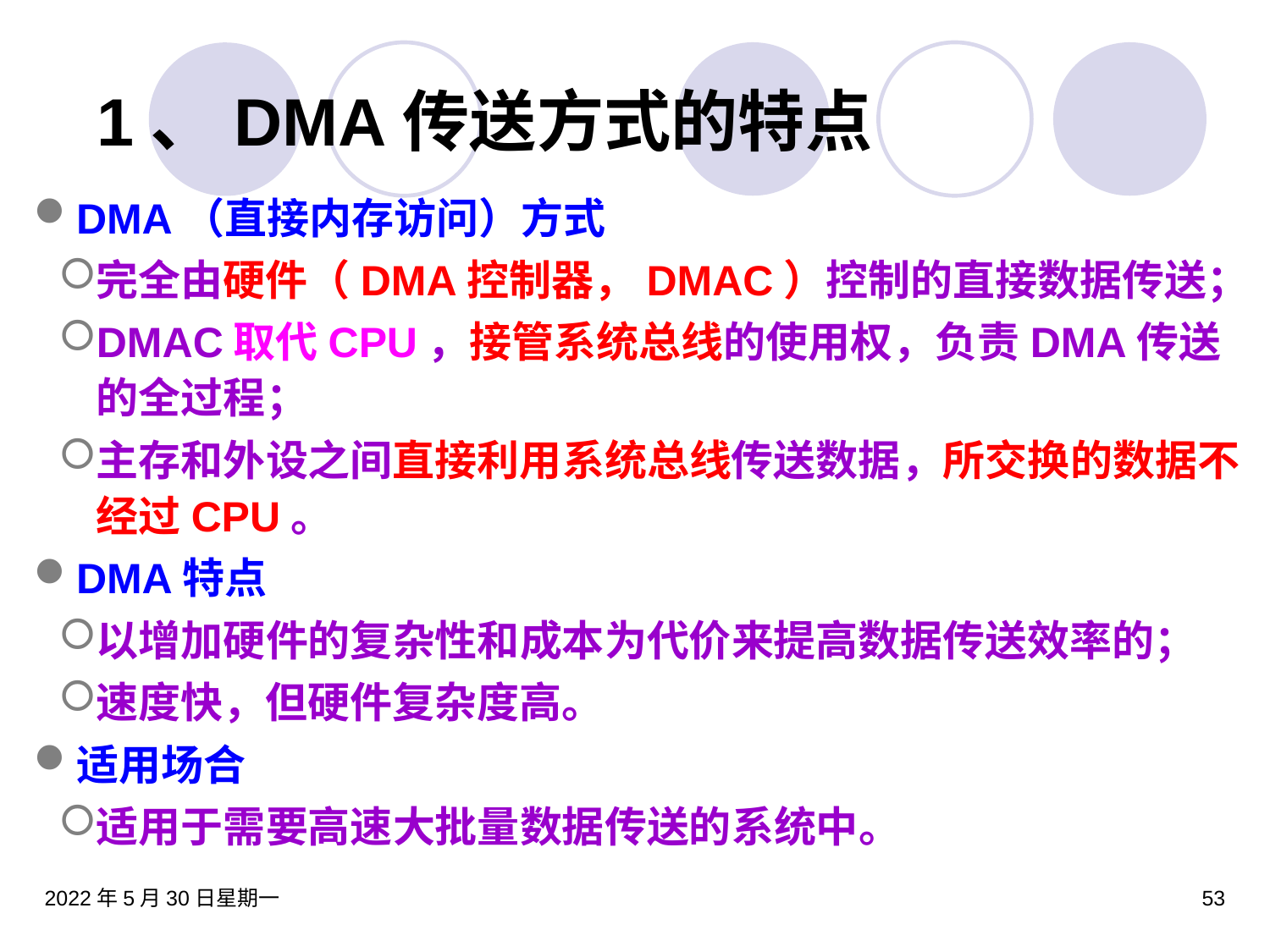

# 1、DMA传送方式的特点
DMA（直接内存访问）方式
完全由硬件（DMA控制器，DMAC）控制的直接数据传送；
DMAC取代CPU，接管系统总线的使用权，负责DMA传送的全过程；
主存和外设之间直接利用系统总线传送数据，所交换的数据不经过CPU。
DMA特点
以增加硬件的复杂性和成本为代价来提高数据传送效率的；
速度快，但硬件复杂度高。
适用场合
适用于需要高速大批量数据传送的系统中。
2022年5月30日星期一
53